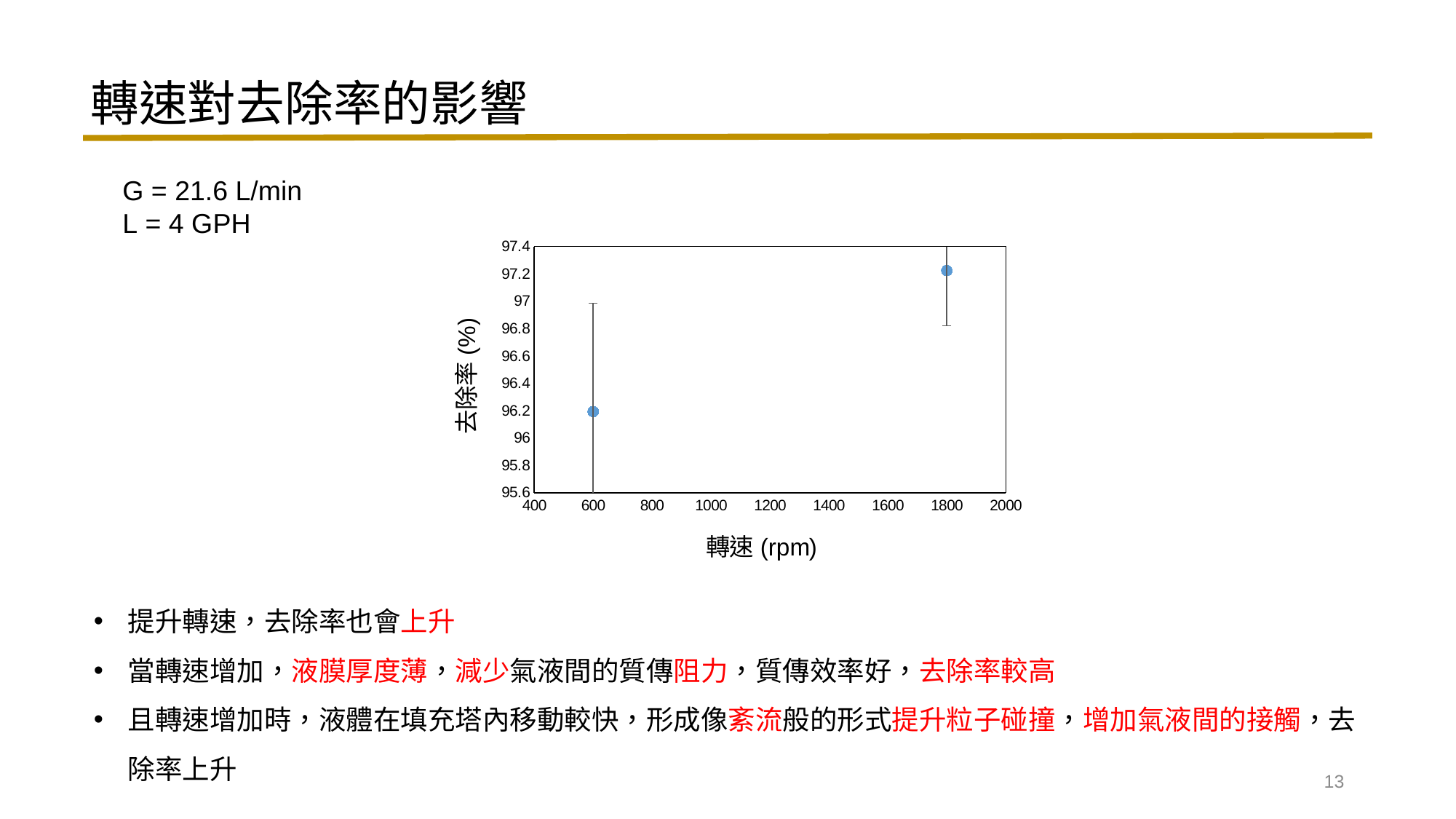

轉速對去除率的影響
G = 21.6 L/min
L = 4 GPH

### Chart

| Category |  |
|---|---|
提升轉速，去除率也會上升
當轉速增加，液膜厚度薄，減少氣液間的質傳阻力，質傳效率好，去除率較高
且轉速增加時，液體在填充塔內移動較快，形成像紊流般的形式提升粒子碰撞，增加氣液間的接觸，去除率上升
13